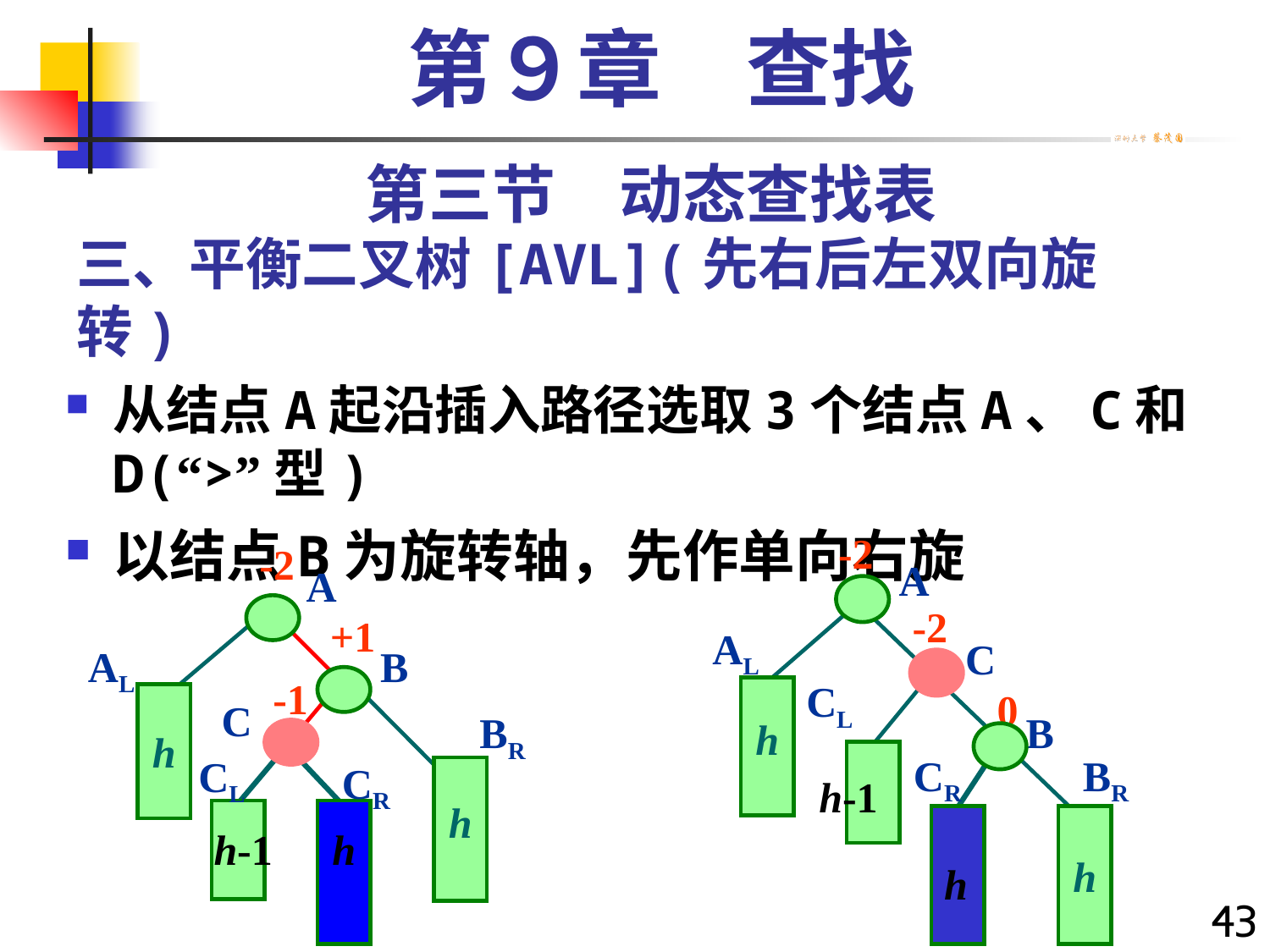

第９章　查找
第三节　动态查找表
# 三、平衡二叉树[AVL](先右后左双向旋转)
从结点A起沿插入路径选取3个结点A、C和D(“>”型)
以结点B为旋转轴，先作单向右旋
-2
-2
A

+1

AL
B
-1

h
C

BR

CL

CR

h

h-1
h
A

-2

AL
C

CL
h
0

B

CR
BR

h-1

h
h
43